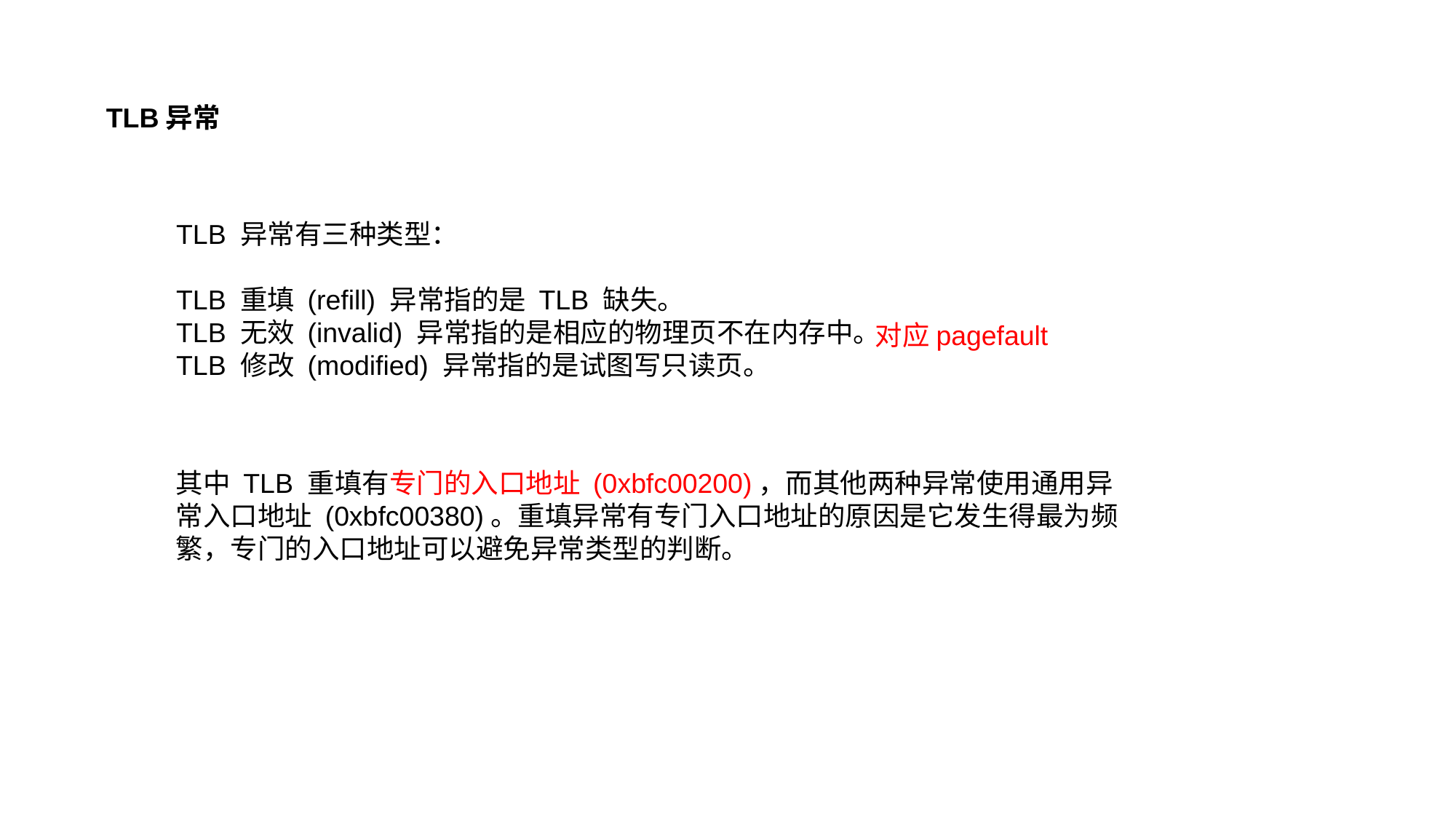

TLB异常
TLB 异常有三种类型：

TLB 重填 (refill) 异常指的是 TLB 缺失。
TLB 无效 (invalid) 异常指的是相应的物理页不在内存中。
TLB 修改 (modified) 异常指的是试图写只读页。
对应pagefault
其中 TLB 重填有专门的入口地址 (0xbfc00200)，而其他两种异常使用通用异常入口地址 (0xbfc00380)。重填异常有专门入口地址的原因是它发生得最为频繁，专门的入口地址可以避免异常类型的判断。